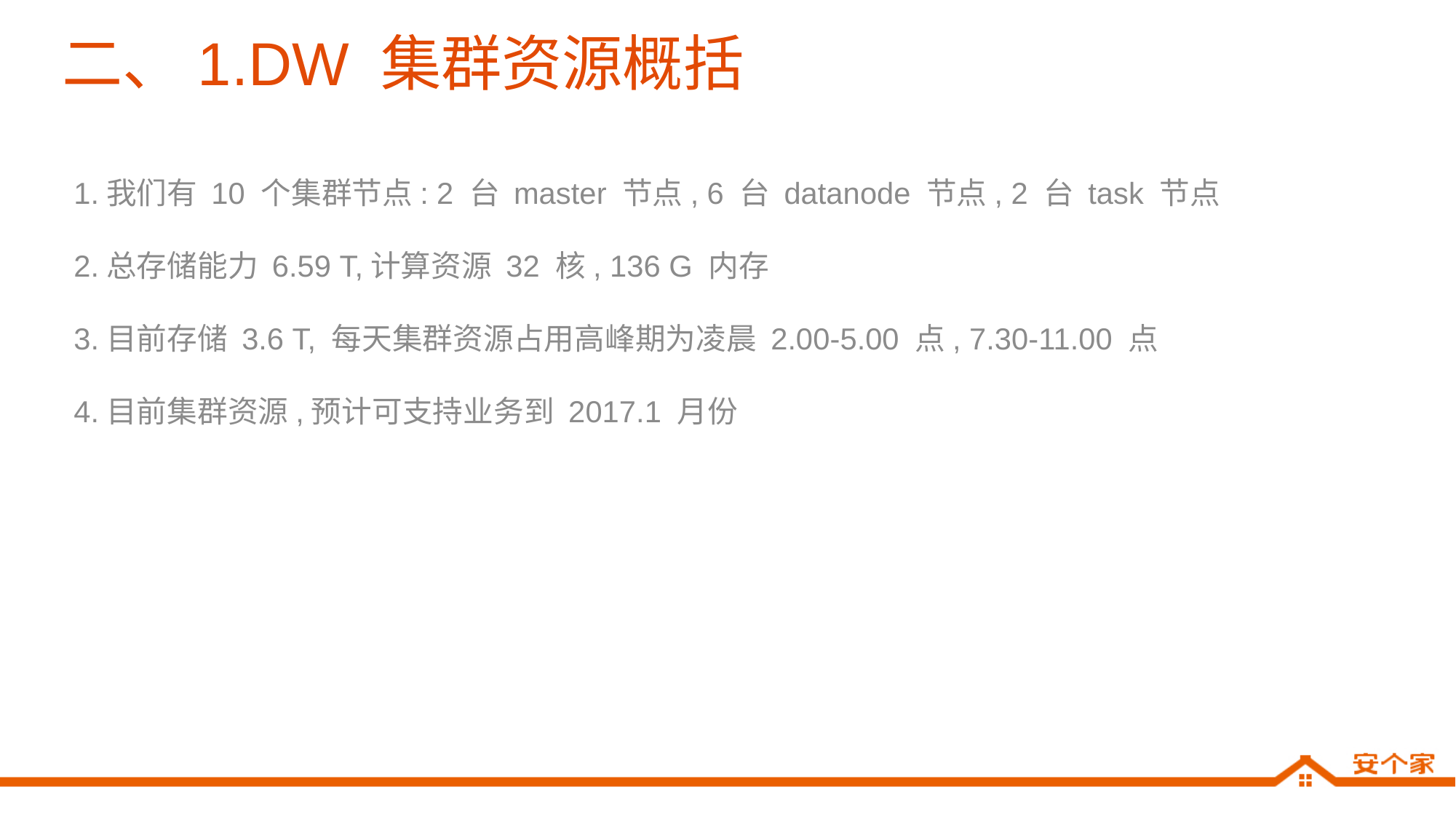

# 二、1.DW 集群资源概括
1.我们有 10 个集群节点: 2 台 master 节点, 6 台 datanode 节点, 2 台 task 节点

2.总存储能力 6.59 T,计算资源 32 核, 136 G 内存

3.目前存储 3.6 T, 每天集群资源占用高峰期为凌晨 2.00-5.00 点, 7.30-11.00 点

4.目前集群资源,预计可支持业务到 2017.1 月份